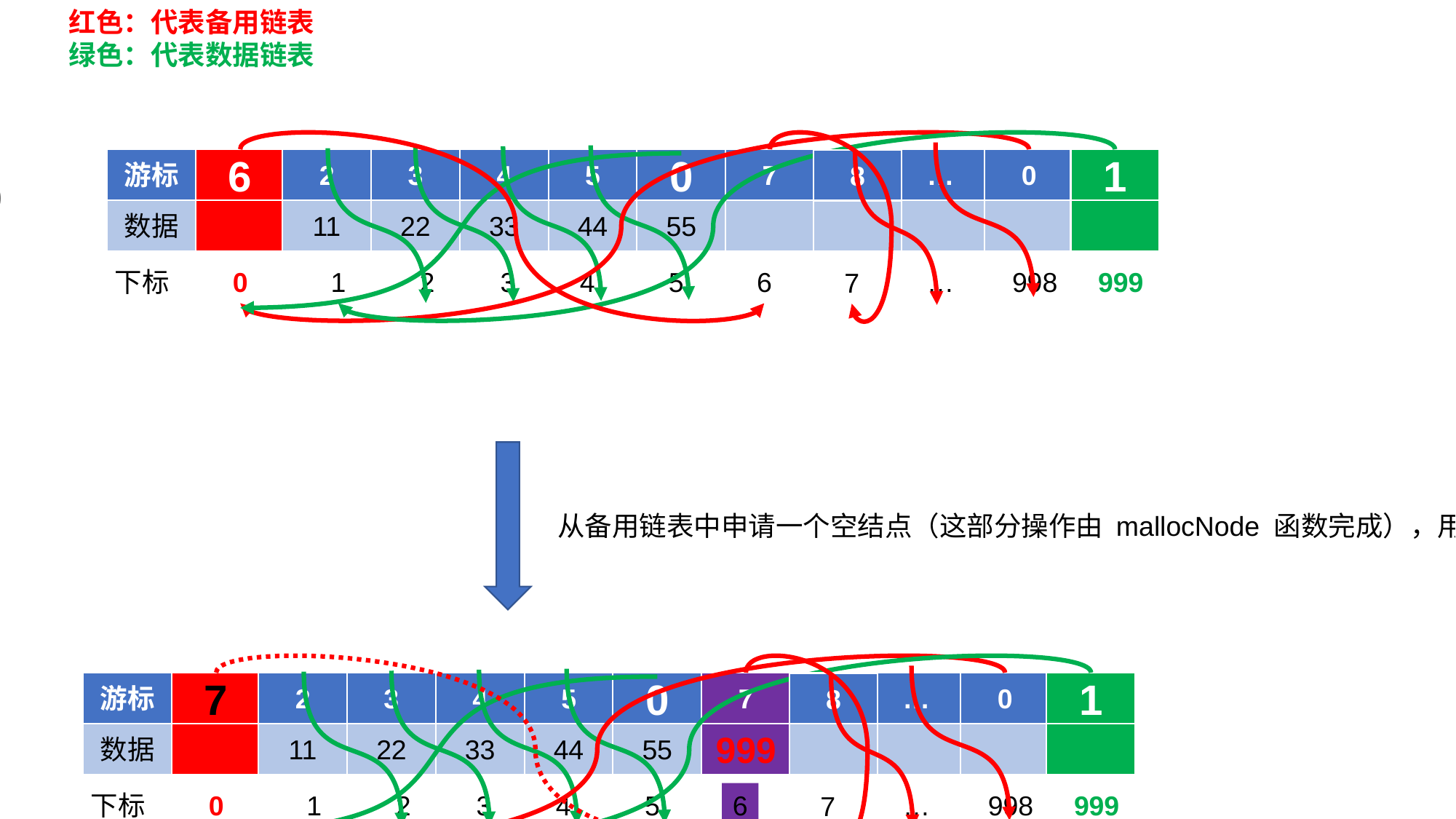

红色：代表备用链表
绿色：代表数据链表
1
0
…
7
0
5
4
3
6
2
游标
8
ele=999

55
44
33
22

11
数据

999
下标
0
1
2
3
4
5
6
…
998
7

从备用链表中申请一个空结点（这部分操作由 mallocNode 函数完成），用来填充新值
1
0
…
7
0
5
4
3
7
2
游标
8
ele=999

999
55
44
33
22

11
数据

999
下标
0
1
2
3
4
5
6
…
998
7
newIndex

找到数据链表中最后一个结点，并记录其下标
1
0
…
7
0
5
4
3
7
2
游标
8

999
55
44
33
22

11
数据

newIndex
999
下标
0
1
2
3
4
5
6
…
998
7
lastNodeIndex

将 lastNodeIndex 所指的结点与 newIndex 所指的结点连接起来
①list[newIndex].cur=list[lastNodeIndex].cur
②list[lastNodeIndex].cur=newIndex
1
0
…
0
6
5
4
3
7
2
游标
8

999
55
44
33
22

11
数据

newIndex
999
下标
0
1
2
3
4
5
6
…
998
7
lastNodeIndex

最后添加完成后的静态链表如图
1
0
…
0
6
5
4
3
7
2
游标
8

999
55
44
33
22

11
数据

999
下标
0
1
2
3
4
5
6
…
998
7

拆分了数据链表和备用链表如图
1
0
…
0
6
5
4
3
7
2
游标
8

备用链表

999
55
44
33
22

11
数据

999
下标
0
1
2
3
4
5
6
…
998
7
1
0
…
0
6
5
4
3
7
2
游标
8
数据链表

999
55
44
33
22

11
数据

999
下标
0
1
2
3
4
5
6
…
998
7